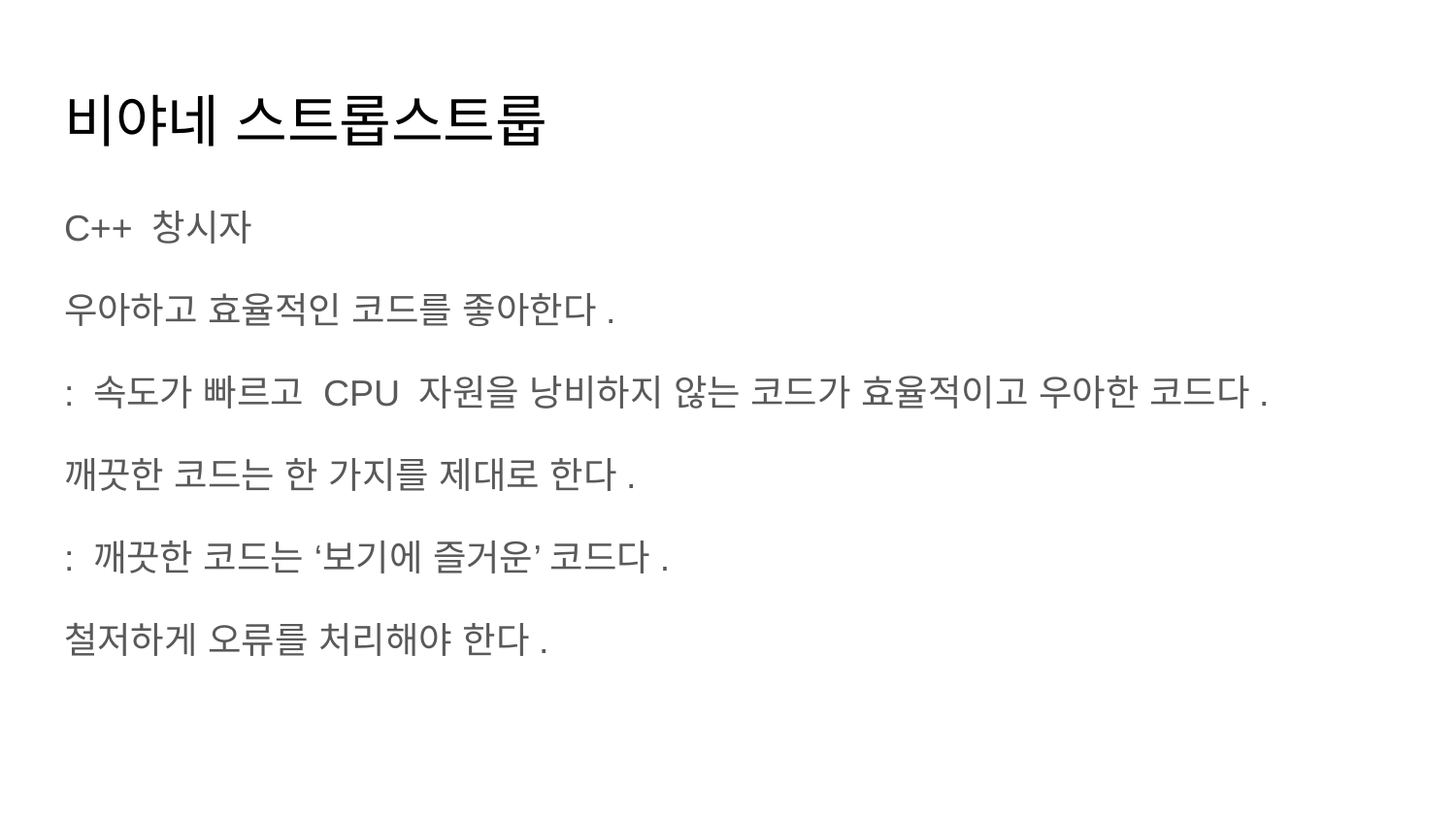

# 비야네 스트롭스트룹
C++ 창시자
우아하고 효율적인 코드를 좋아한다.
: 속도가 빠르고 CPU 자원을 낭비하지 않는 코드가 효율적이고 우아한 코드다.
깨끗한 코드는 한 가지를 제대로 한다.
: 깨끗한 코드는 ‘보기에 즐거운’ 코드다.
철저하게 오류를 처리해야 한다.